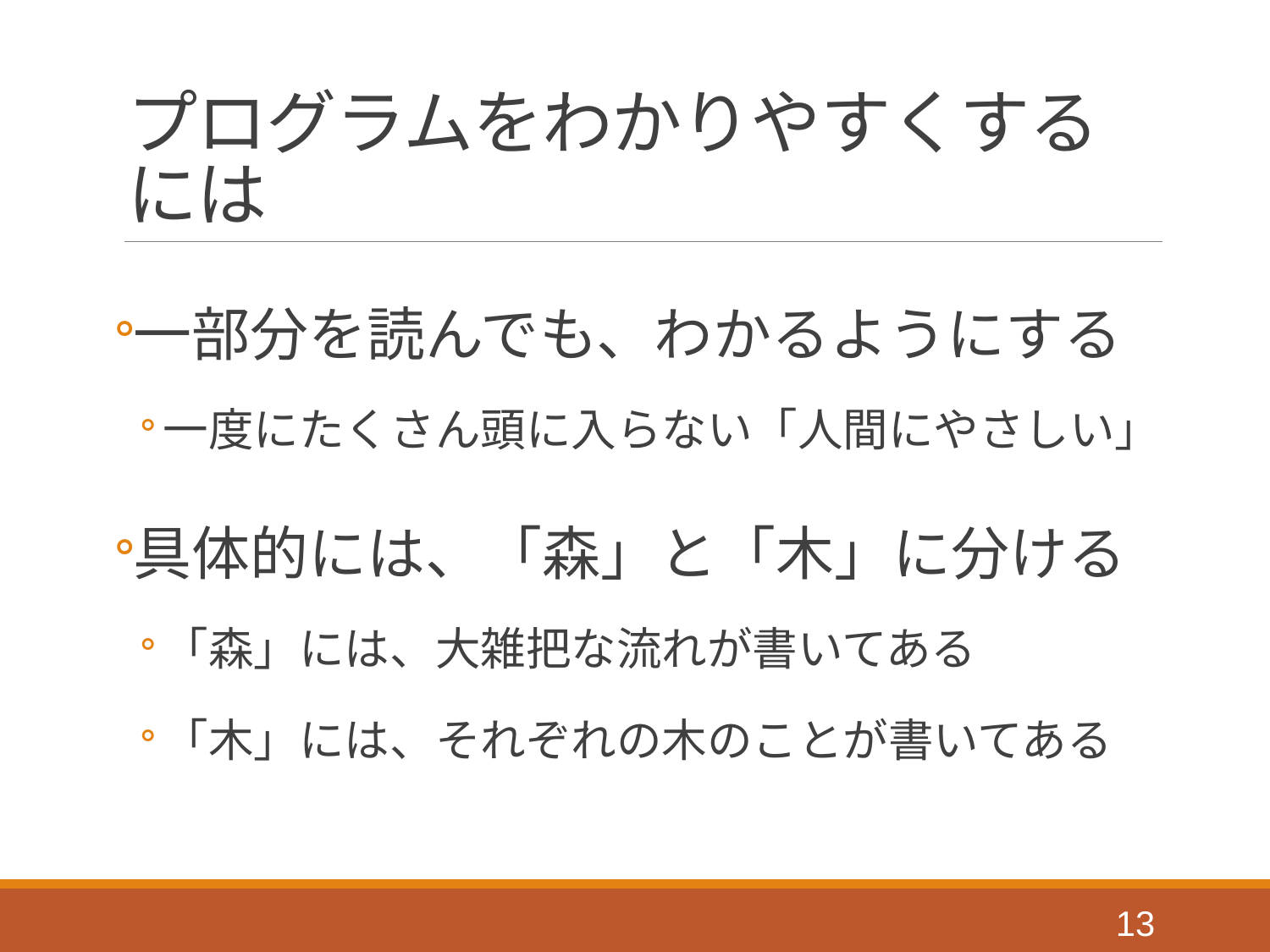

# プログラムをわかりやすくするには
一部分を読んでも、わかるようにする
一度にたくさん頭に入らない「人間にやさしい」
具体的には、「森」と「木」に分ける
「森」には、大雑把な流れが書いてある
「木」には、それぞれの木のことが書いてある
13